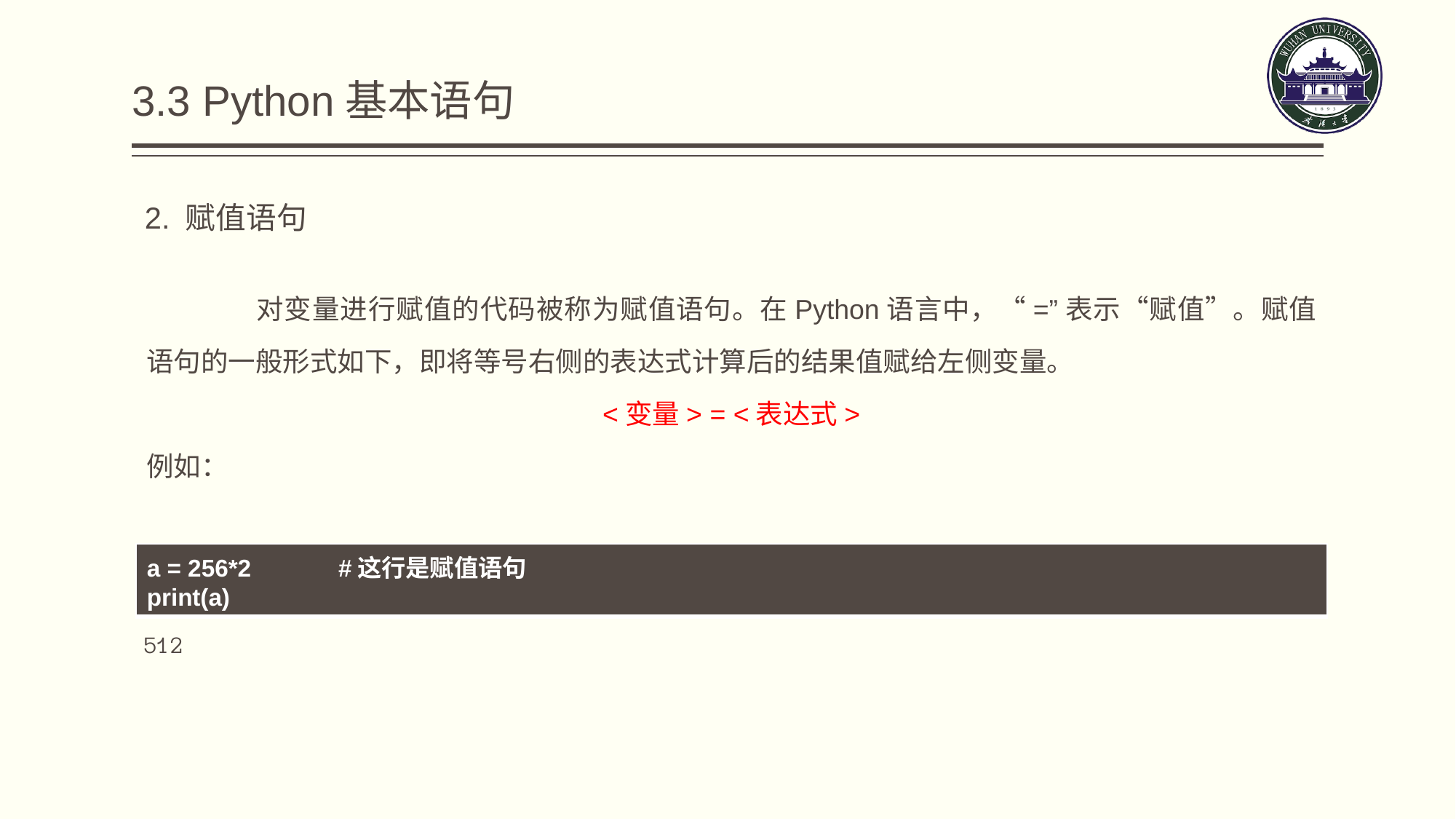

3.3 Python基本语句
2. 赋值语句
	对变量进行赋值的代码被称为赋值语句。在Python语言中，“=”表示“赋值”。赋值语句的一般形式如下，即将等号右侧的表达式计算后的结果值赋给左侧变量。
<变量> = <表达式>
例如：
| a = 256\*2 #这行是赋值语句 print(a) |
| --- |
512